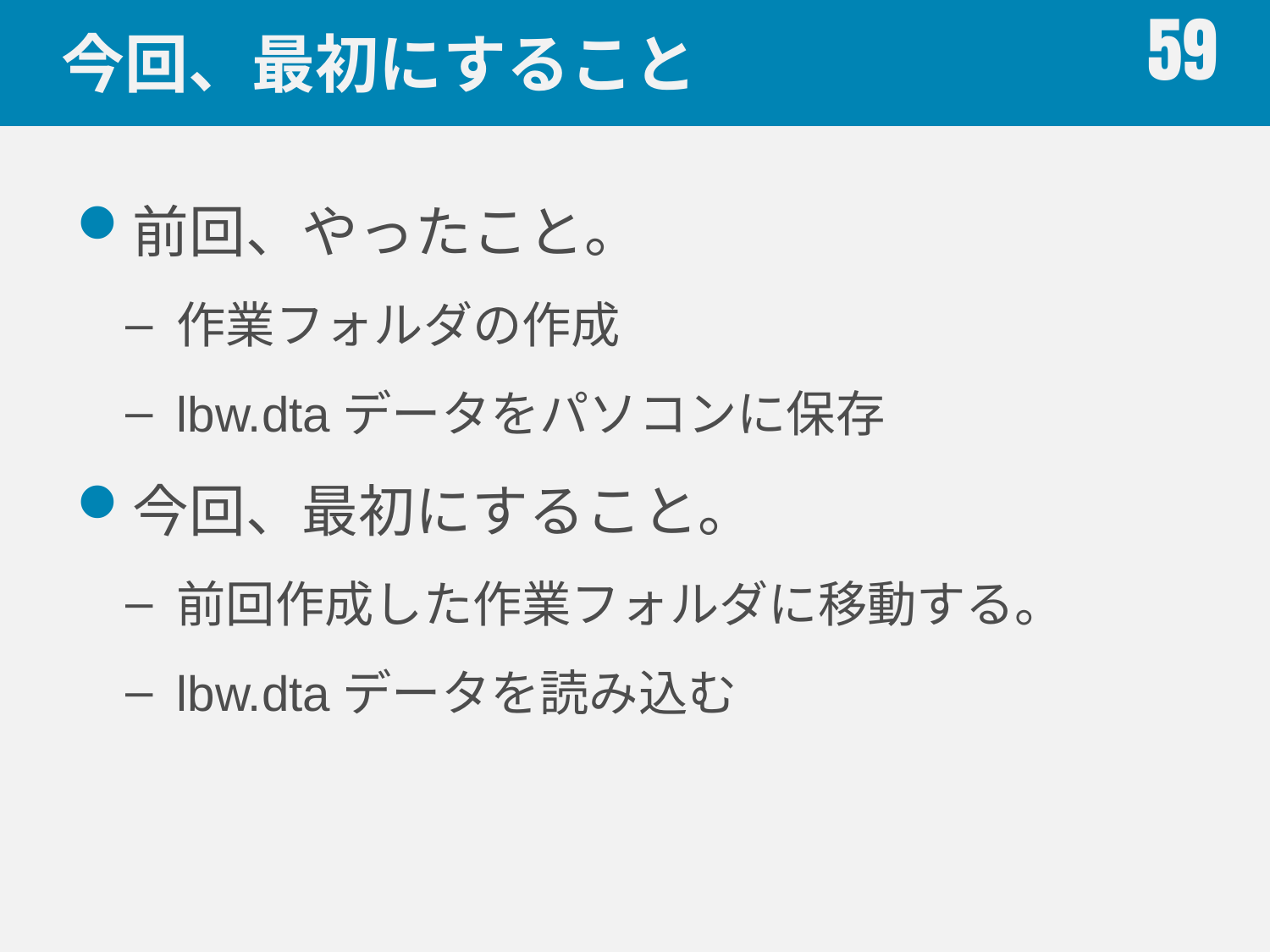

# 今回、最初にすること
 59
前回、やったこと。
作業フォルダの作成
lbw.dtaデータをパソコンに保存
今回、最初にすること。
前回作成した作業フォルダに移動する。
lbw.dtaデータを読み込む